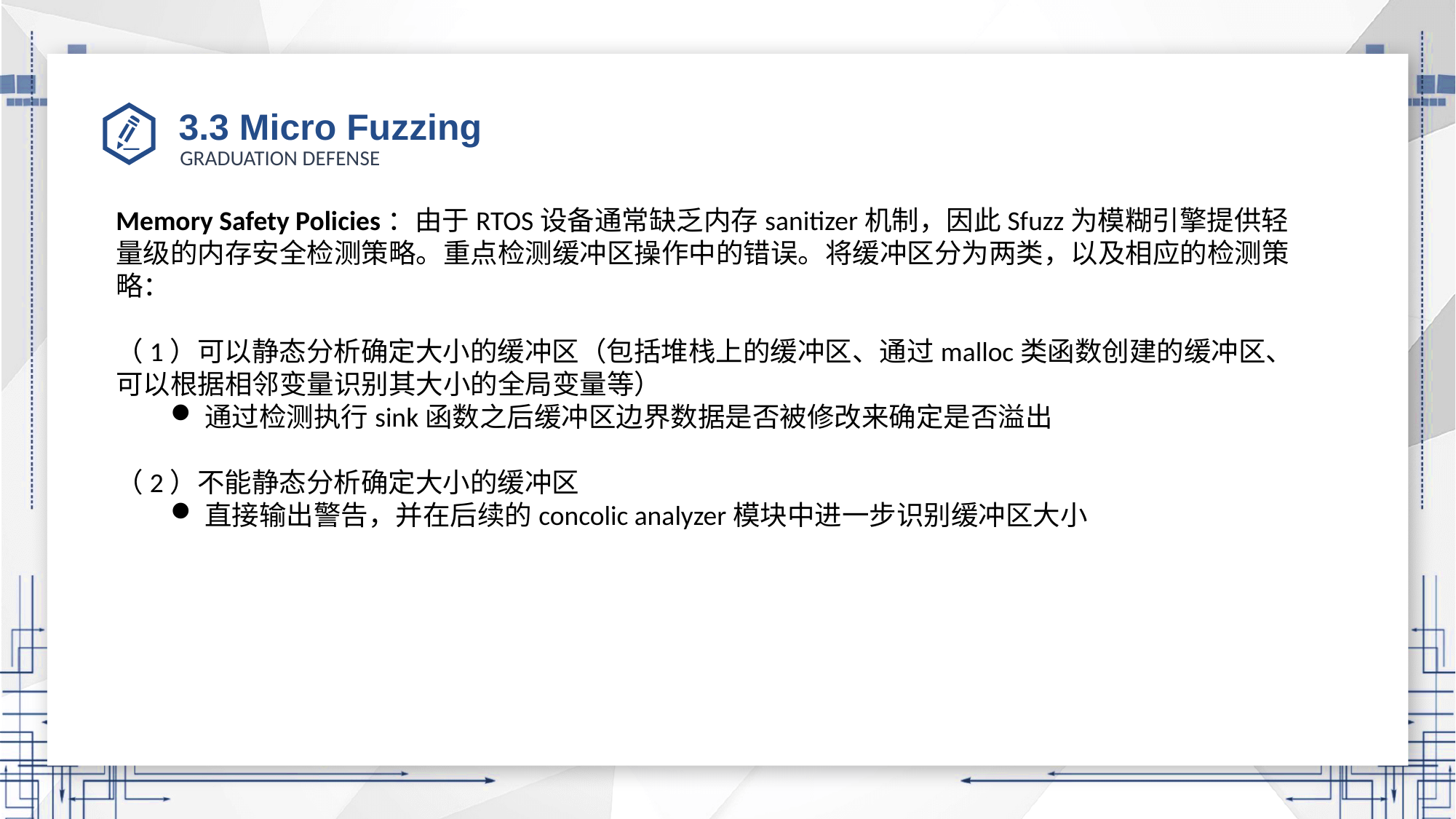

# 3.3 Micro Fuzzing
Memory Safety Policies：由于RTOS设备通常缺乏内存sanitizer机制，因此Sfuzz为模糊引擎提供轻量级的内存安全检测策略。重点检测缓冲区操作中的错误。将缓冲区分为两类，以及相应的检测策略：

（1）可以静态分析确定大小的缓冲区（包括堆栈上的缓冲区、通过malloc类函数创建的缓冲区、可以根据相邻变量识别其大小的全局变量等）
通过检测执行sink函数之后缓冲区边界数据是否被修改来确定是否溢出

（2）不能静态分析确定大小的缓冲区
直接输出警告，并在后续的concolic analyzer模块中进一步识别缓冲区大小